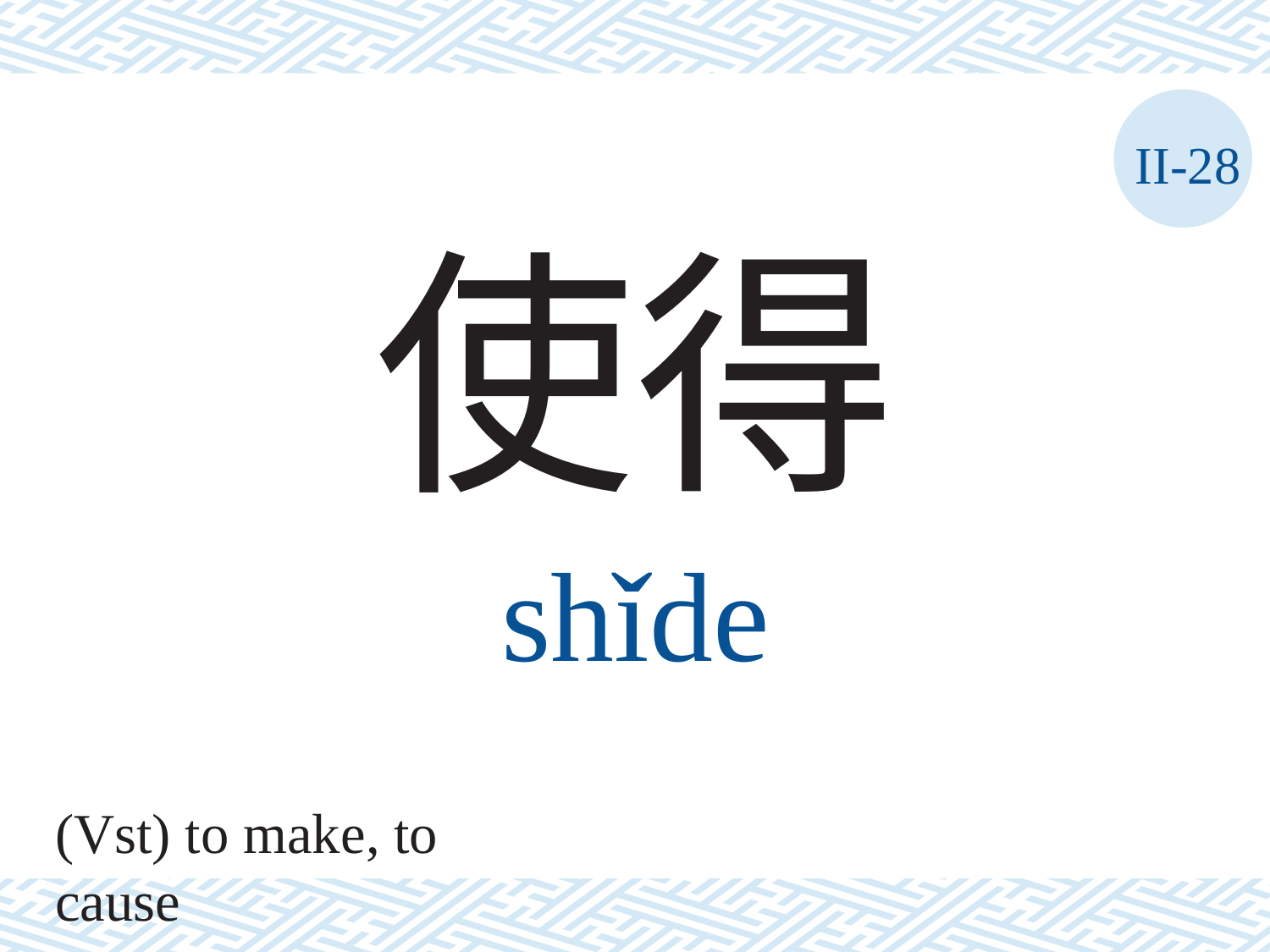

II-28
使得
shǐde
(Vst) to make, to cause